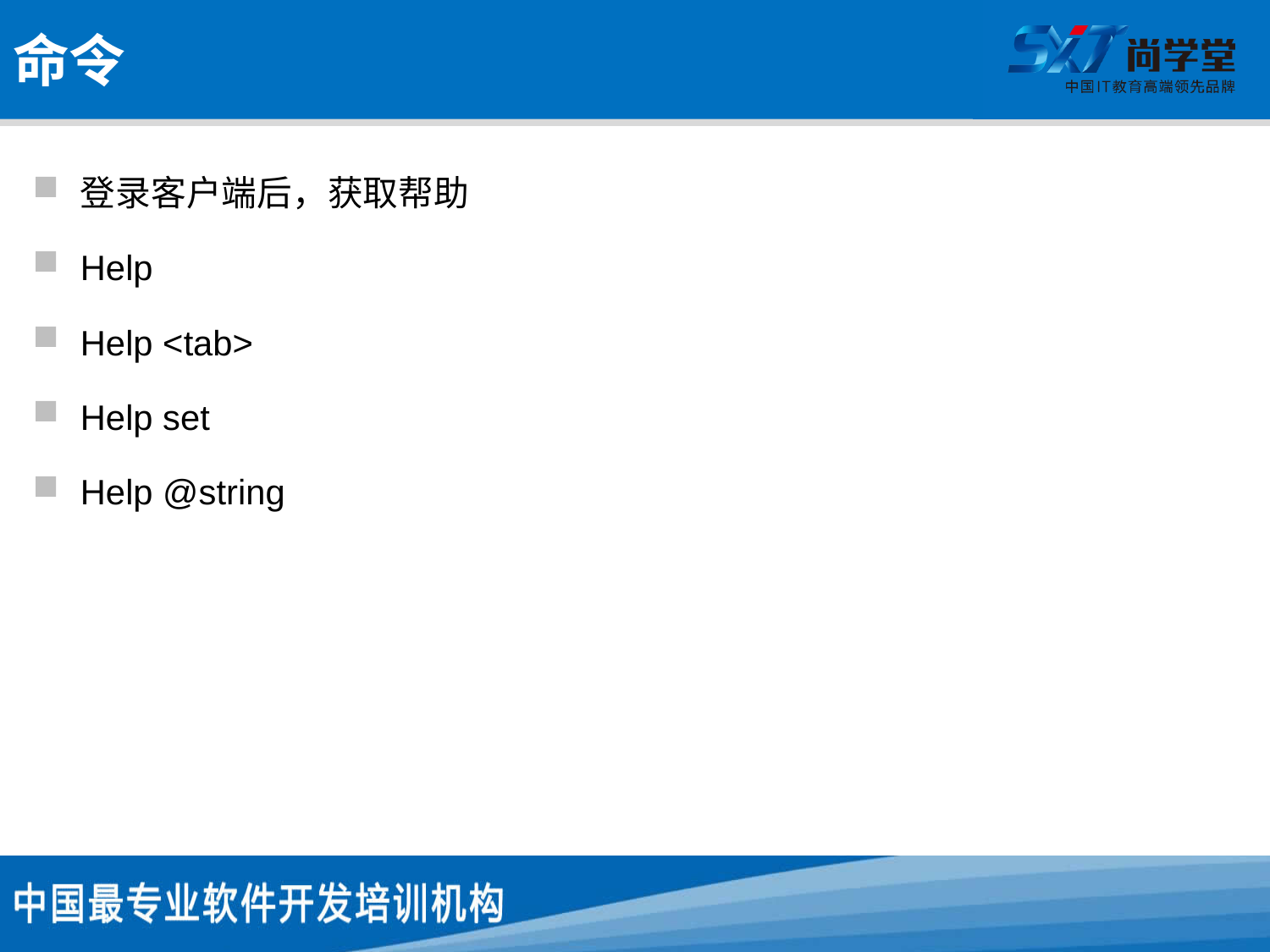

# 命令
登录客户端后，获取帮助
Help
Help <tab>
Help set
Help @string